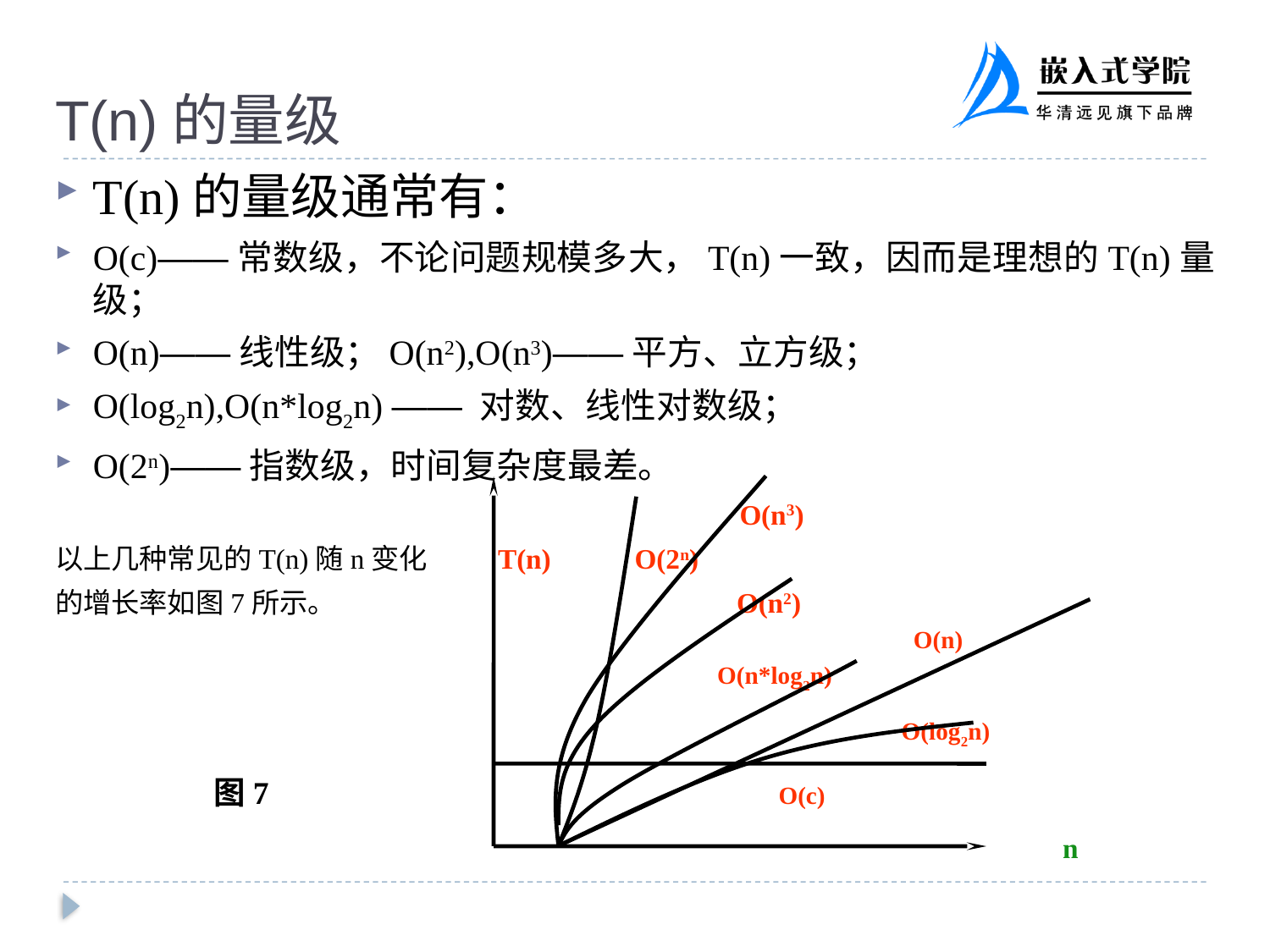

# T(n)的量级
T(n)的量级通常有：
O(c)——常数级，不论问题规模多大，T(n)一致，因而是理想的T(n)量级；
O(n)——线性级；O(n2),O(n3)——平方、立方级；
O(log2n),O(n*log2n) —— 对数、线性对数级；
O(2n)——指数级，时间复杂度最差。
                                                                                                  O(n3)
以上几种常见的T(n)随n变化          T(n)            O(2n)
的增长率如图7所示。                                                              O(n2)
                                                                                                                  O(n)
                                                                                  O(n*log2n)
                                                                                                                O(log2n)
图7                                                                                   O(c)
							         n

37